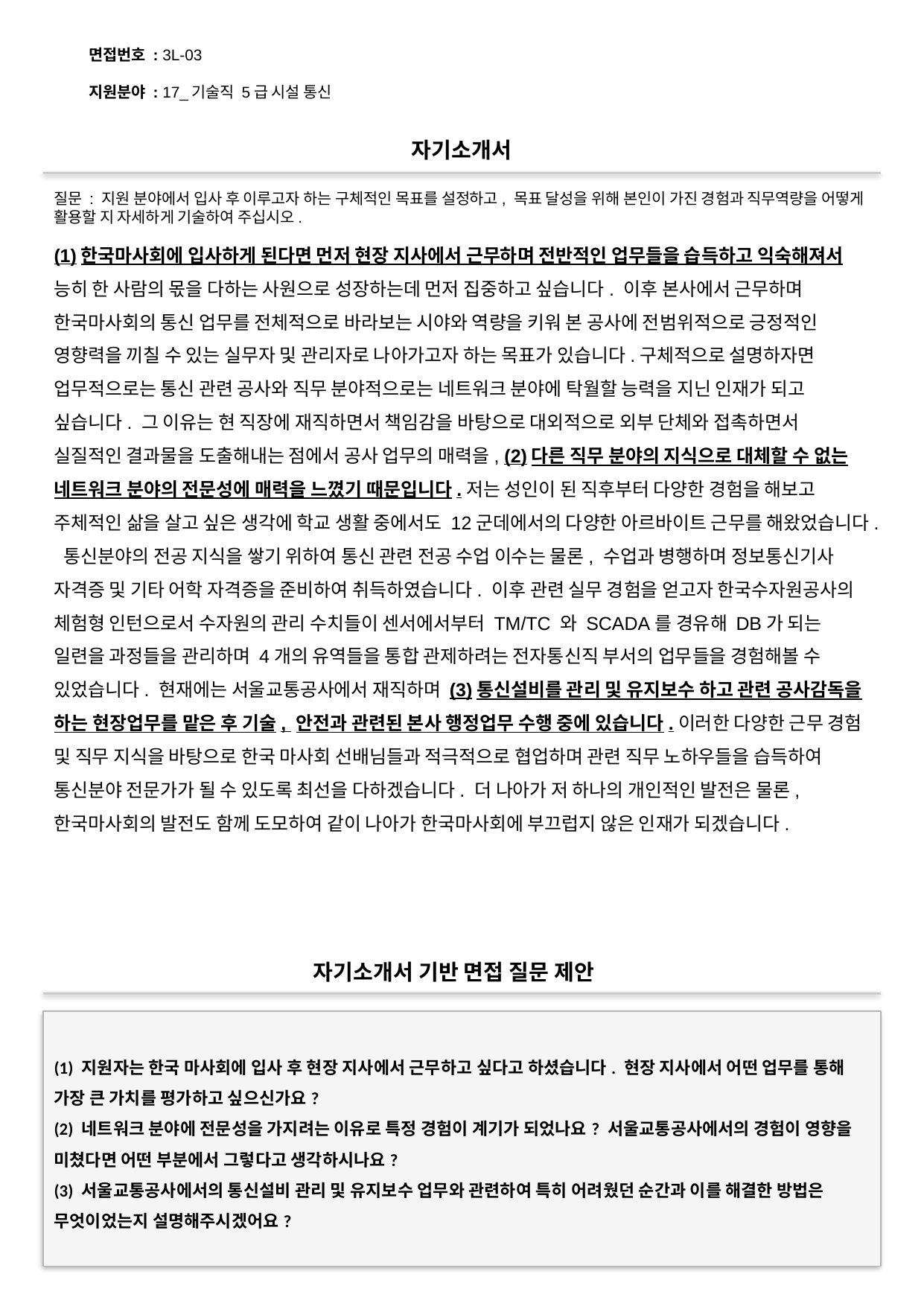

면접번호 : 3L-03

지원분야 : 17_기술직 5급 시설 통신
#

자기소개서

질문 : 지원 분야에서 입사 후 이루고자 하는 구체적인 목표를 설정하고, 목표 달성을 위해 본인이 가진 경험과 직무역량을 어떻게 활용할 지 자세하게 기술하여 주십시오.

(1)한국마사회에 입사하게 된다면 먼저 현장 지사에서 근무하며 전반적인 업무들을 습득하고 익숙해져서 능히 한 사람의 몫을 다하는 사원으로 성장하는데 먼저 집중하고 싶습니다. 이후 본사에서 근무하며 한국마사회의 통신 업무를 전체적으로 바라보는 시야와 역량을 키워 본 공사에 전범위적으로 긍정적인 영향력을 끼칠 수 있는 실무자 및 관리자로 나아가고자 하는 목표가 있습니다.구체적으로 설명하자면 업무적으로는 통신 관련 공사와 직무 분야적으로는 네트워크 분야에 탁월할 능력을 지닌 인재가 되고 싶습니다. 그 이유는 현 직장에 재직하면서 책임감을 바탕으로 대외적으로 외부 단체와 접촉하면서 실질적인 결과물을 도출해내는 점에서 공사 업무의 매력을, (2)다른 직무 분야의 지식으로 대체할 수 없는 네트워크 분야의 전문성에 매력을 느꼈기 때문입니다.저는 성인이 된 직후부터 다양한 경험을 해보고 주체적인 삶을 살고 싶은 생각에 학교 생활 중에서도 12군데에서의 다양한 아르바이트 근무를 해왔었습니다. 통신분야의 전공 지식을 쌓기 위하여 통신 관련 전공 수업 이수는 물론, 수업과 병행하며 정보통신기사 자격증 및 기타 어학 자격증을 준비하여 취득하였습니다. 이후 관련 실무 경험을 얻고자 한국수자원공사의 체험형 인턴으로서 수자원의 관리 수치들이 센서에서부터 TM/TC 와 SCADA를 경유해 DB가 되는 일련을 과정들을 관리하며 4개의 유역들을 통합 관제하려는 전자통신직 부서의 업무들을 경험해볼 수 있었습니다. 현재에는 서울교통공사에서 재직하며 (3)통신설비를 관리 및 유지보수 하고 관련 공사감독을 하는 현장업무를 맡은 후 기술, 안전과 관련된 본사 행정업무 수행 중에 있습니다.이러한 다양한 근무 경험 및 직무 지식을 바탕으로 한국 마사회 선배님들과 적극적으로 협업하며 관련 직무 노하우들을 습득하여 통신분야 전문가가 될 수 있도록 최선을 다하겠습니다. 더 나아가 저 하나의 개인적인 발전은 물론, 한국마사회의 발전도 함께 도모하여 같이 나아가 한국마사회에 부끄럽지 않은 인재가 되겠습니다.

자기소개서 기반 면접 질문 제안

(1) 지원자는 한국 마사회에 입사 후 현장 지사에서 근무하고 싶다고 하셨습니다. 현장 지사에서 어떤 업무를 통해 가장 큰 가치를 평가하고 싶으신가요?
(2) 네트워크 분야에 전문성을 가지려는 이유로 특정 경험이 계기가 되었나요? 서울교통공사에서의 경험이 영향을 미쳤다면 어떤 부분에서 그렇다고 생각하시나요?
(3) 서울교통공사에서의 통신설비 관리 및 유지보수 업무와 관련하여 특히 어려웠던 순간과 이를 해결한 방법은 무엇이었는지 설명해주시겠어요?